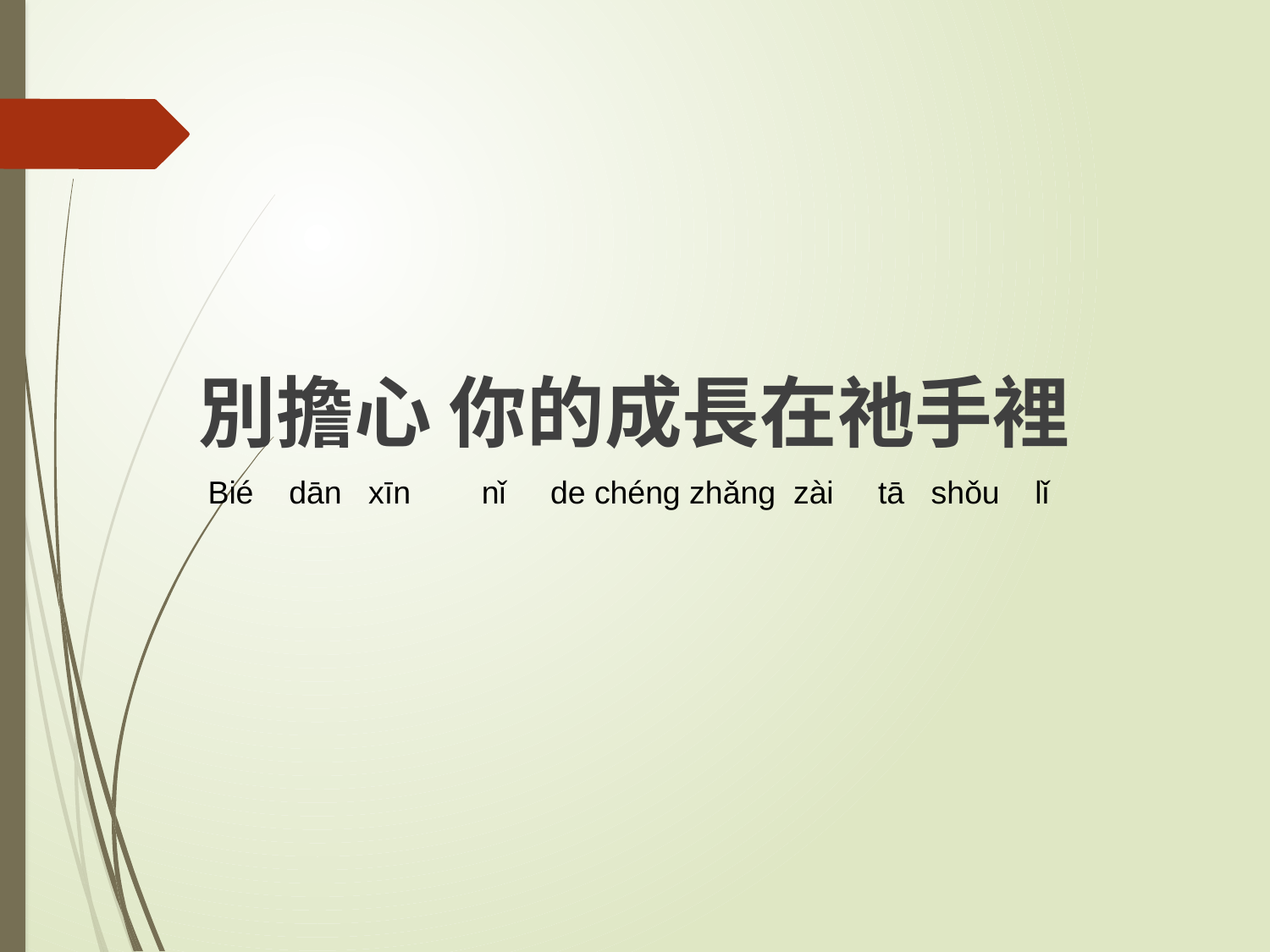

別擔心 你的成長在祂手裡
                      Bié    dān   xīn        nǐ     de chéng zhǎng  zài     tā   shǒu    lǐ